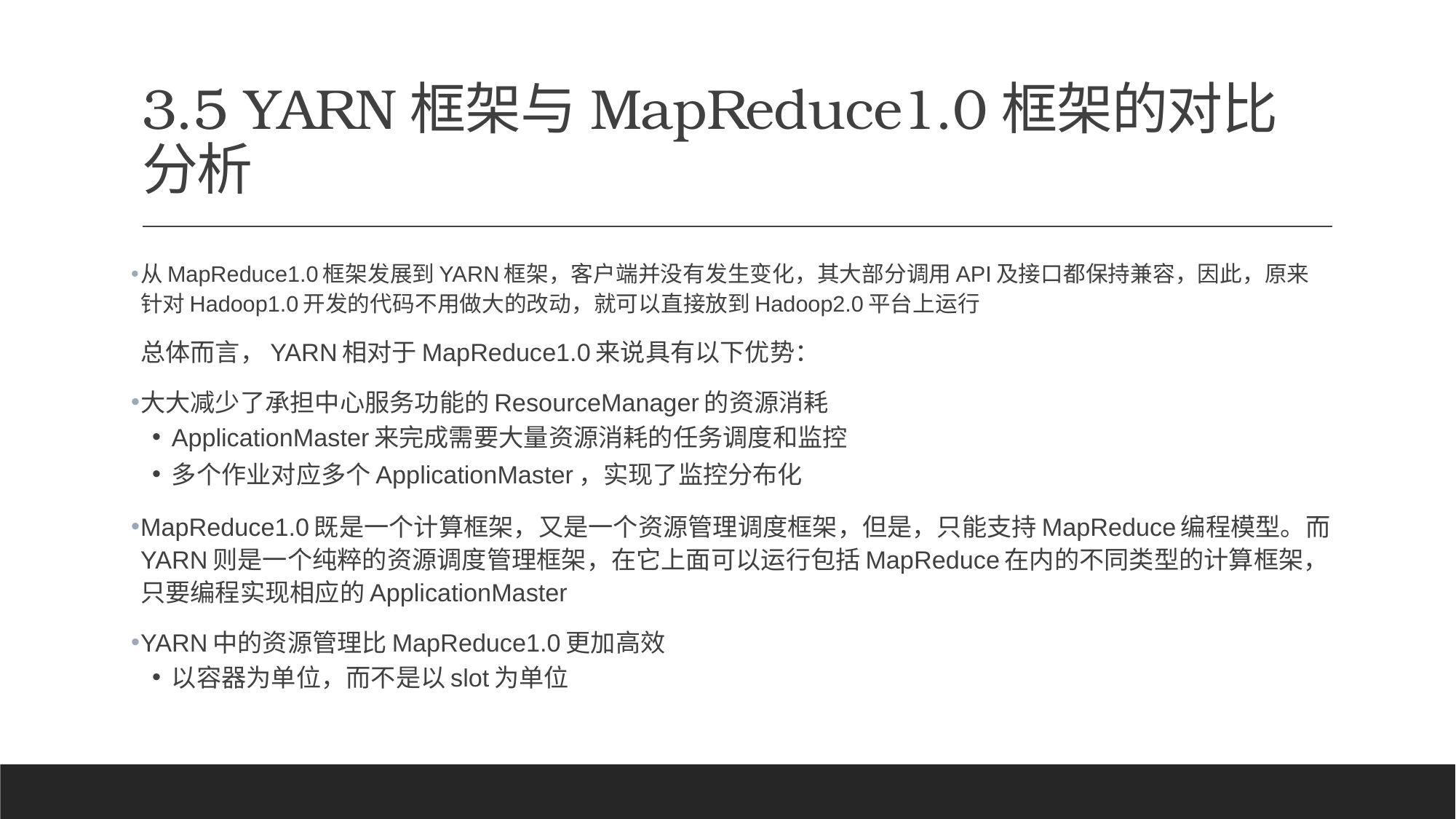

# 3.5 YARN框架与MapReduce1.0框架的对比分析
从MapReduce1.0框架发展到YARN框架，客户端并没有发生变化，其大部分调用API及接口都保持兼容，因此，原来针对Hadoop1.0开发的代码不用做大的改动，就可以直接放到Hadoop2.0平台上运行
总体而言，YARN相对于MapReduce1.0来说具有以下优势：
大大减少了承担中心服务功能的ResourceManager的资源消耗
ApplicationMaster来完成需要大量资源消耗的任务调度和监控
多个作业对应多个ApplicationMaster，实现了监控分布化
MapReduce1.0既是一个计算框架，又是一个资源管理调度框架，但是，只能支持MapReduce编程模型。而YARN则是一个纯粹的资源调度管理框架，在它上面可以运行包括MapReduce在内的不同类型的计算框架，只要编程实现相应的ApplicationMaster
YARN中的资源管理比MapReduce1.0更加高效
以容器为单位，而不是以slot为单位